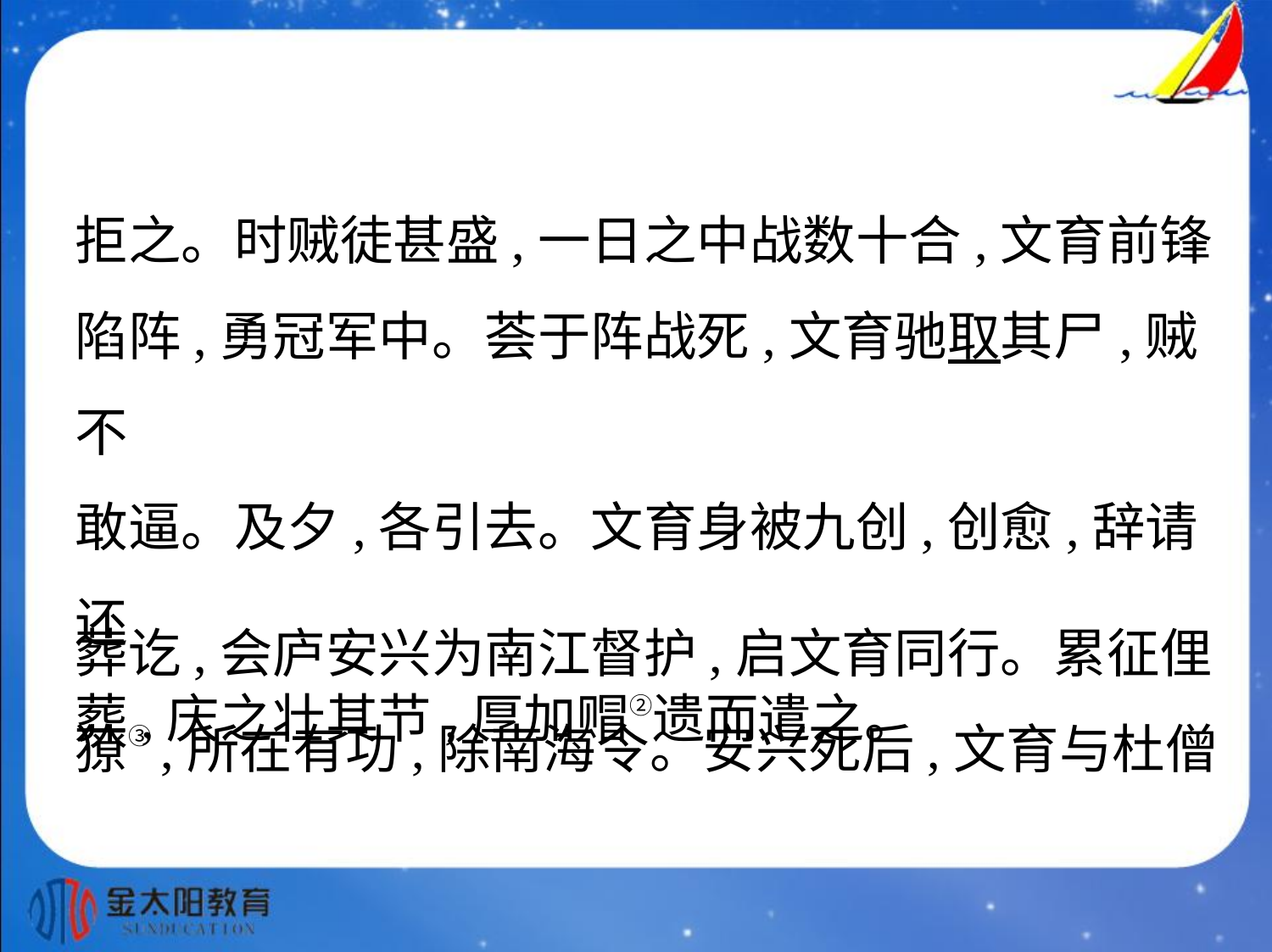

拒之。时贼徒甚盛,一日之中战数十合,文育前锋
陷阵,勇冠军中。荟于阵战死,文育驰取其尸,贼不
敢逼。及夕,各引去。文育身被九创,创愈,辞请还
葬,庆之壮其节,厚加赗②遗而遣之。
葬讫,会庐安兴为南江督护,启文育同行。累征俚
獠③,所在有功,除南海令。安兴死后,文育与杜僧